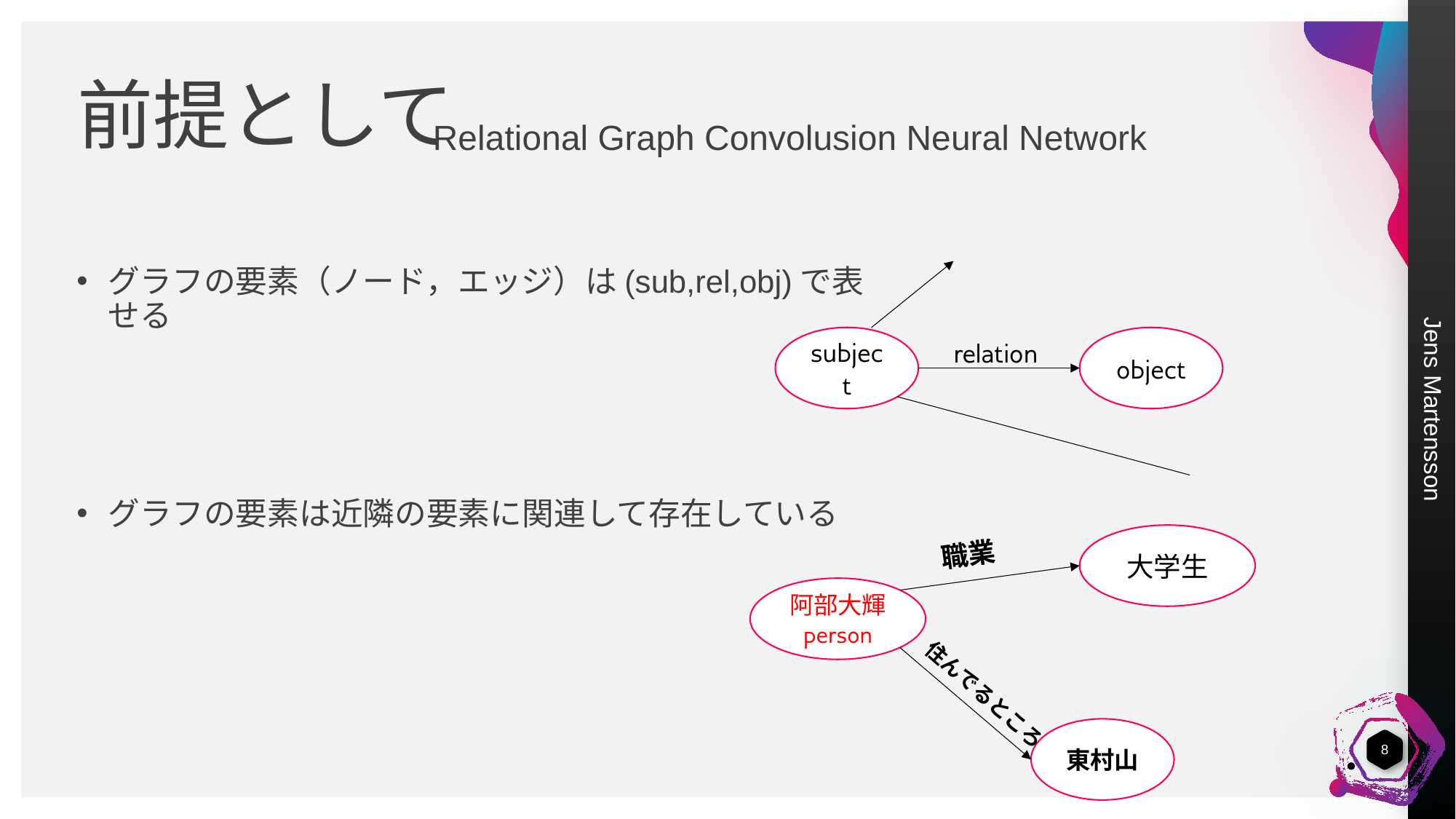

# 前提として
Relational Graph Convolusion Neural Network
グラフの要素（ノード，エッジ）は(sub,rel,obj)で表せる

グラフの要素は近隣の要素に関連して存在している
subject
object
relation
大学生
職業
阿部大輝
person
住んでるところ
東村山
8